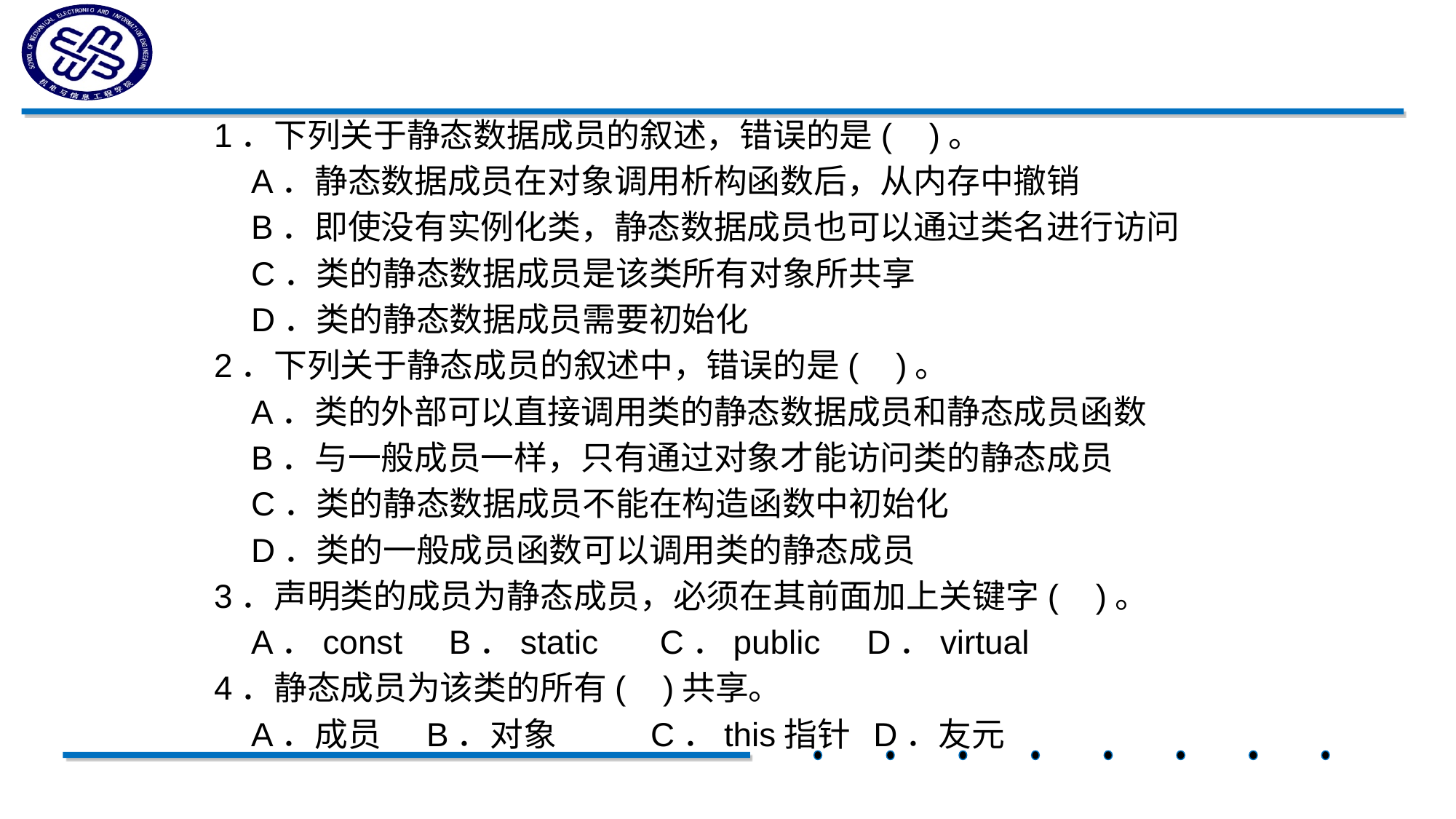

1．下列关于静态数据成员的叙述，错误的是(    )。
    A．静态数据成员在对象调用析构函数后，从内存中撤销
    B．即使没有实例化类，静态数据成员也可以通过类名进行访问
    C．类的静态数据成员是该类所有对象所共享
    D．类的静态数据成员需要初始化
2．下列关于静态成员的叙述中，错误的是(    )。
    A．类的外部可以直接调用类的静态数据成员和静态成员函数
    B．与一般成员一样，只有通过对象才能访问类的静态成员
    C．类的静态数据成员不能在构造函数中初始化
    D．类的一般成员函数可以调用类的静态成员
3．声明类的成员为静态成员，必须在其前面加上关键字(    )。
    A．const     B．static	 C．public     D．virtual
4．静态成员为该类的所有(    )共享。
    A．成员     B．对象	C．this指针  D．友元